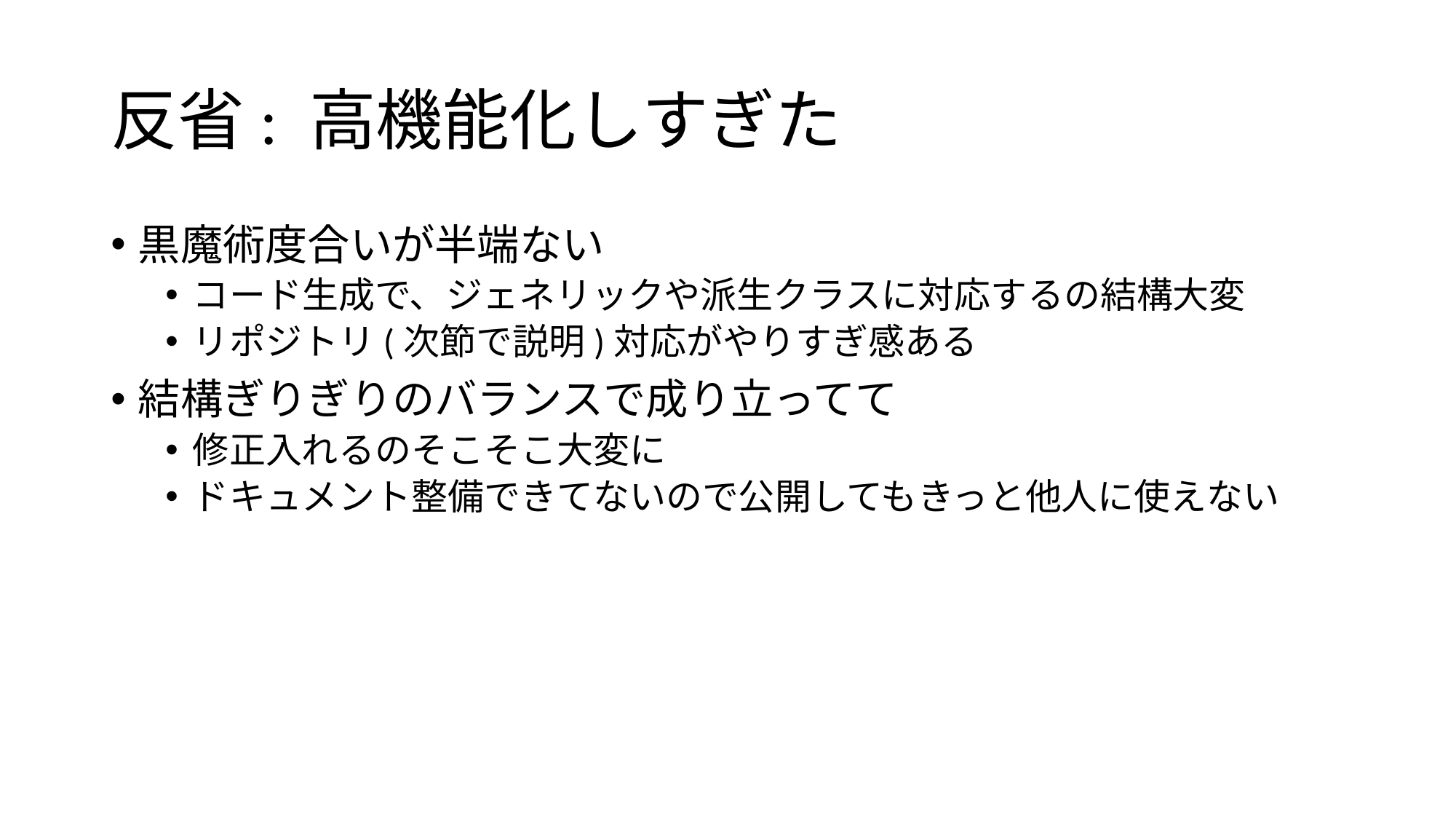

# 反省: 高機能化しすぎた
黒魔術度合いが半端ない
コード生成で、ジェネリックや派生クラスに対応するの結構大変
リポジトリ(次節で説明)対応がやりすぎ感ある
結構ぎりぎりのバランスで成り立ってて
修正入れるのそこそこ大変に
ドキュメント整備できてないので公開してもきっと他人に使えない